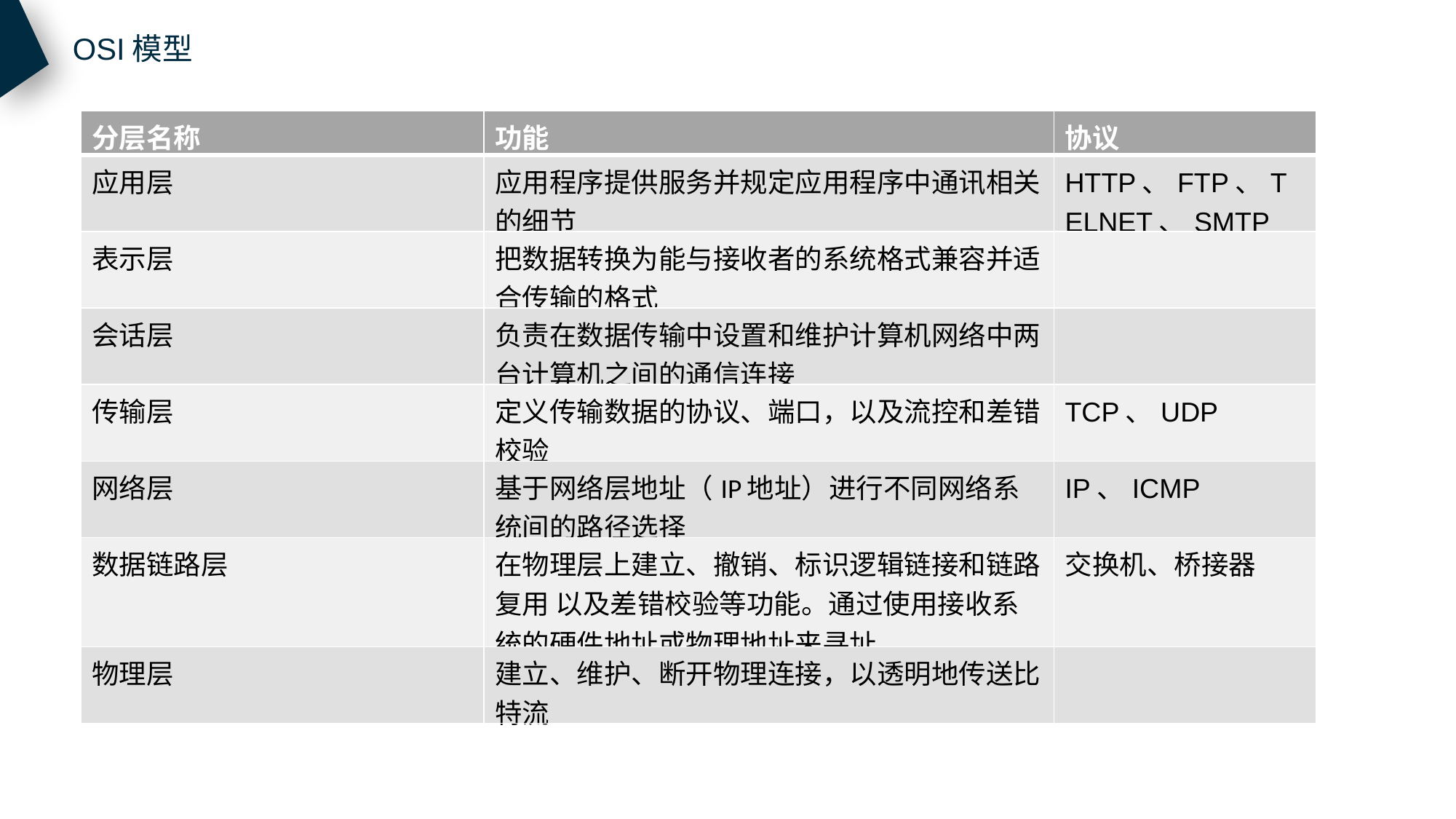

OSI模型
| 分层名称 | 功能 | 协议 |
| --- | --- | --- |
| 应用层 | 应用程序提供服务并规定应用程序中通讯相关的细节 | HTTP、FTP、TELNET、SMTP |
| 表示层 | 把数据转换为能与接收者的系统格式兼容并适合传输的格式 |  |
| 会话层 | 负责在数据传输中设置和维护计算机网络中两台计算机之间的通信连接 |  |
| 传输层 | 定义传输数据的协议、端口，以及流控和差错校验 | TCP、UDP |
| 网络层 | 基于网络层地址（IP地址）进行不同网络系统间的路径选择 | IP、ICMP |
| 数据链路层 | 在物理层上建立、撤销、标识逻辑链接和链路复用 以及差错校验等功能。通过使用接收系统的硬件地址或物理地址来寻址 | 交换机、桥接器 |
| 物理层 | 建立、维护、断开物理连接，以透明地传送比特流 |  |